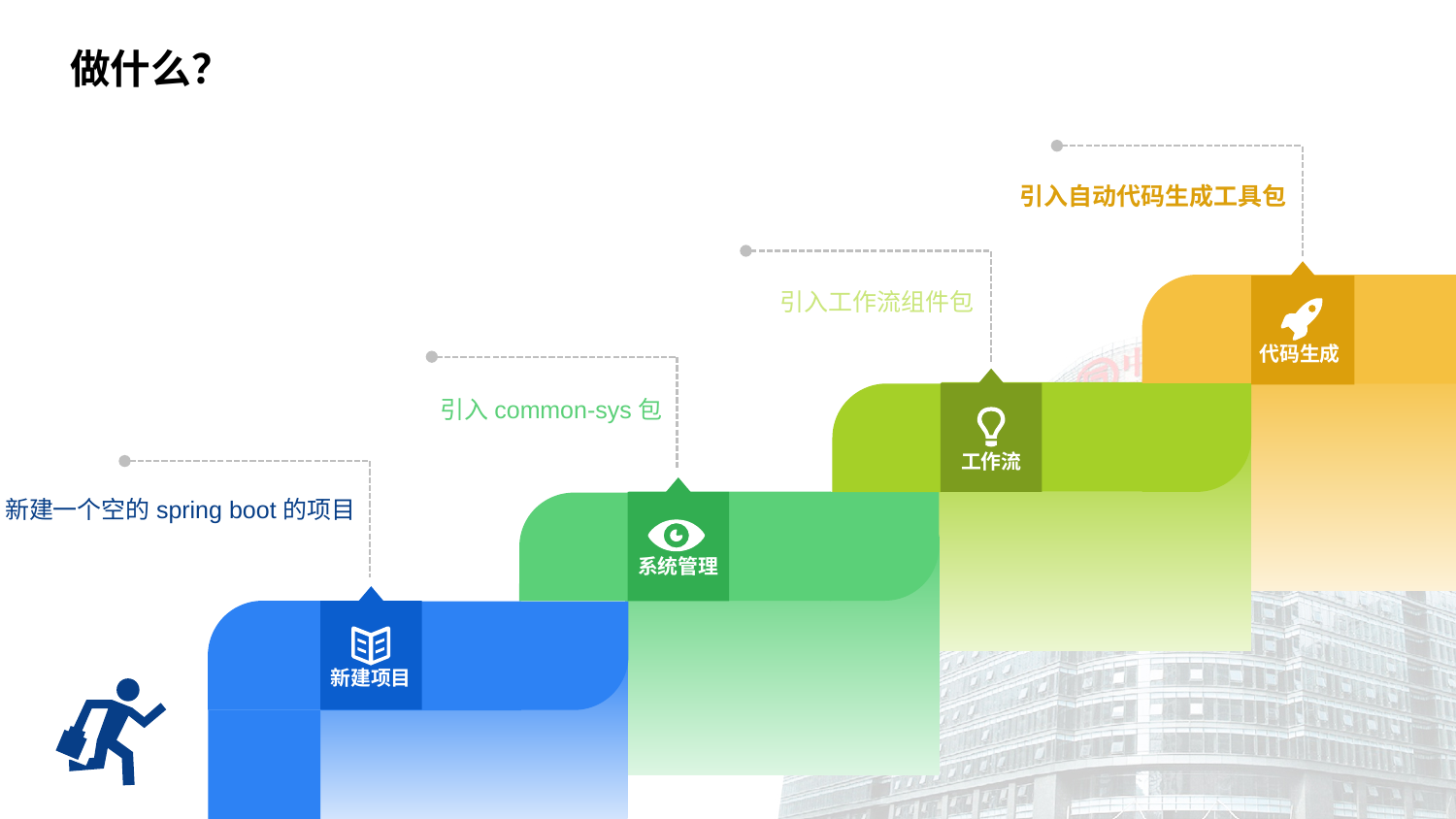

做什么？
引入自动代码生成工具包
引入工作流组件包

代码生成

引入common-sys包

工作流

新建一个空的spring boot的项目

系统管理

新建项目